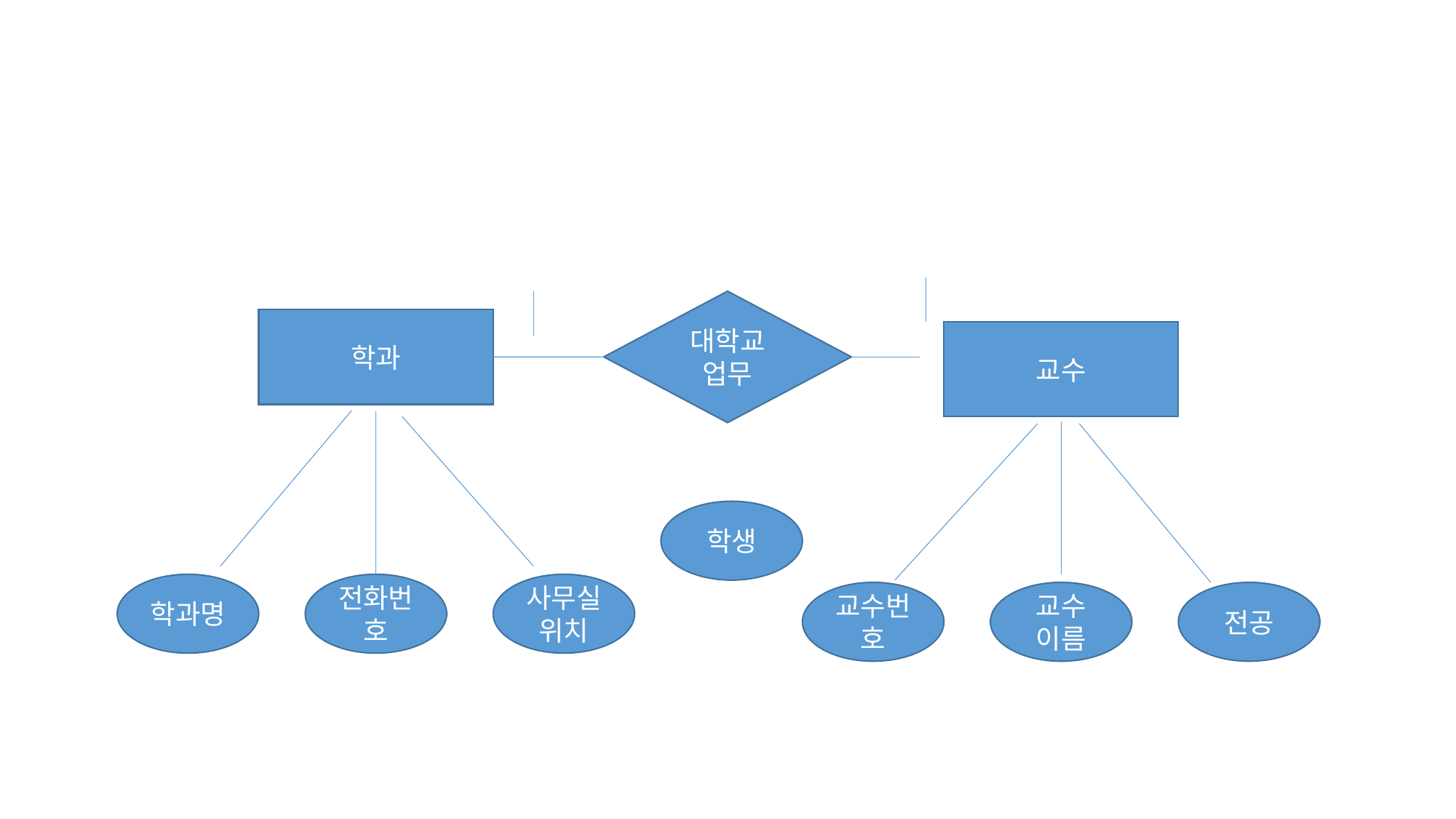

#

대학교 업무
학과
교수
학생
학과명
전화번호
사무실 위치
교수번호
교수 이름
전공